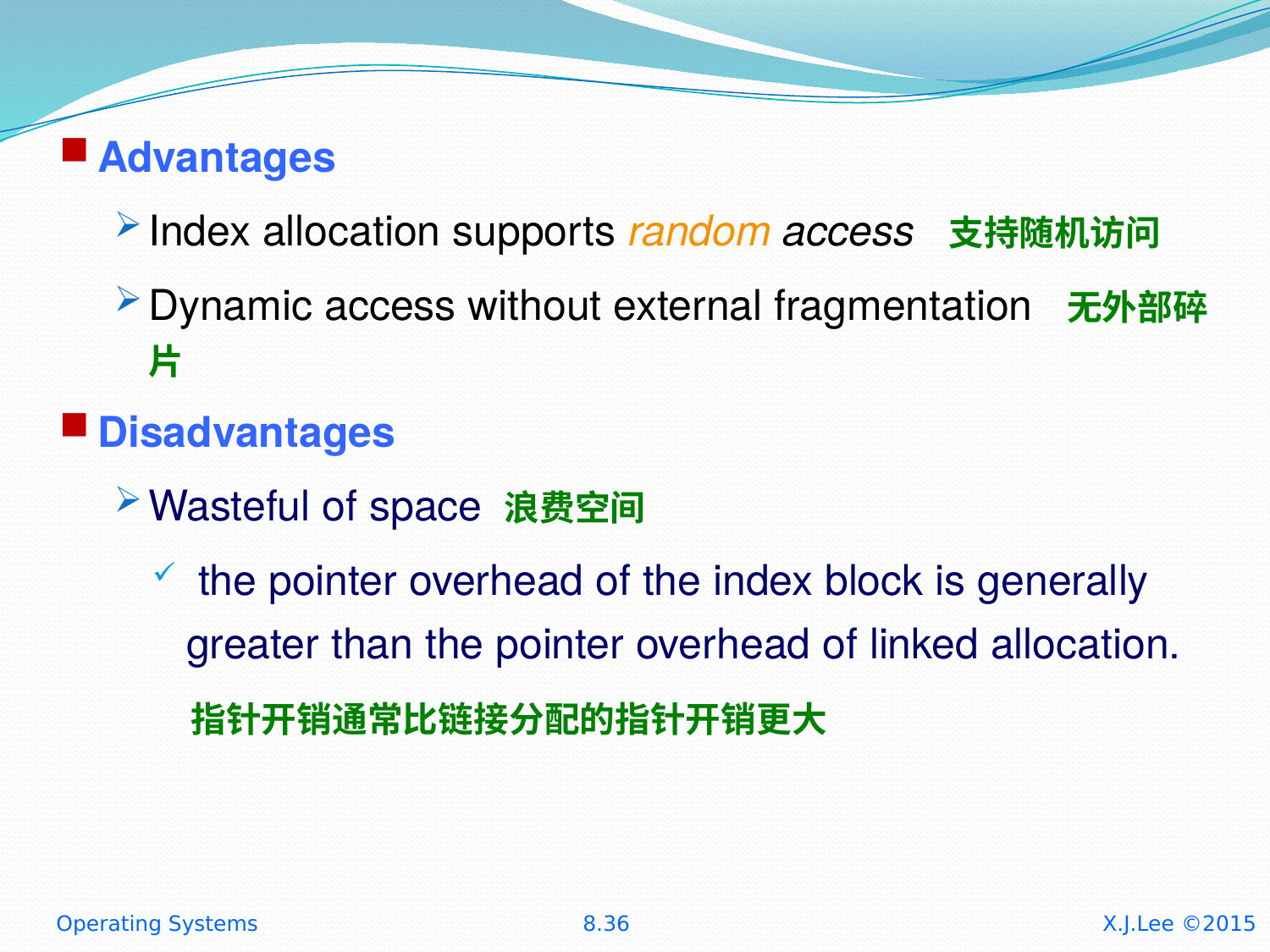

Advantages
Index allocation supports random access  支持随机访问
Dynamic access without external fragmentation  无外部碎片
Disadvantages
Wasteful of space 浪费空间
 the pointer overhead of the index block is generally greater than the pointer overhead of linked allocation.
   指针开销通常比链接分配的指针开销更大

Operating Systems
8.36
X.J.Lee ©2015